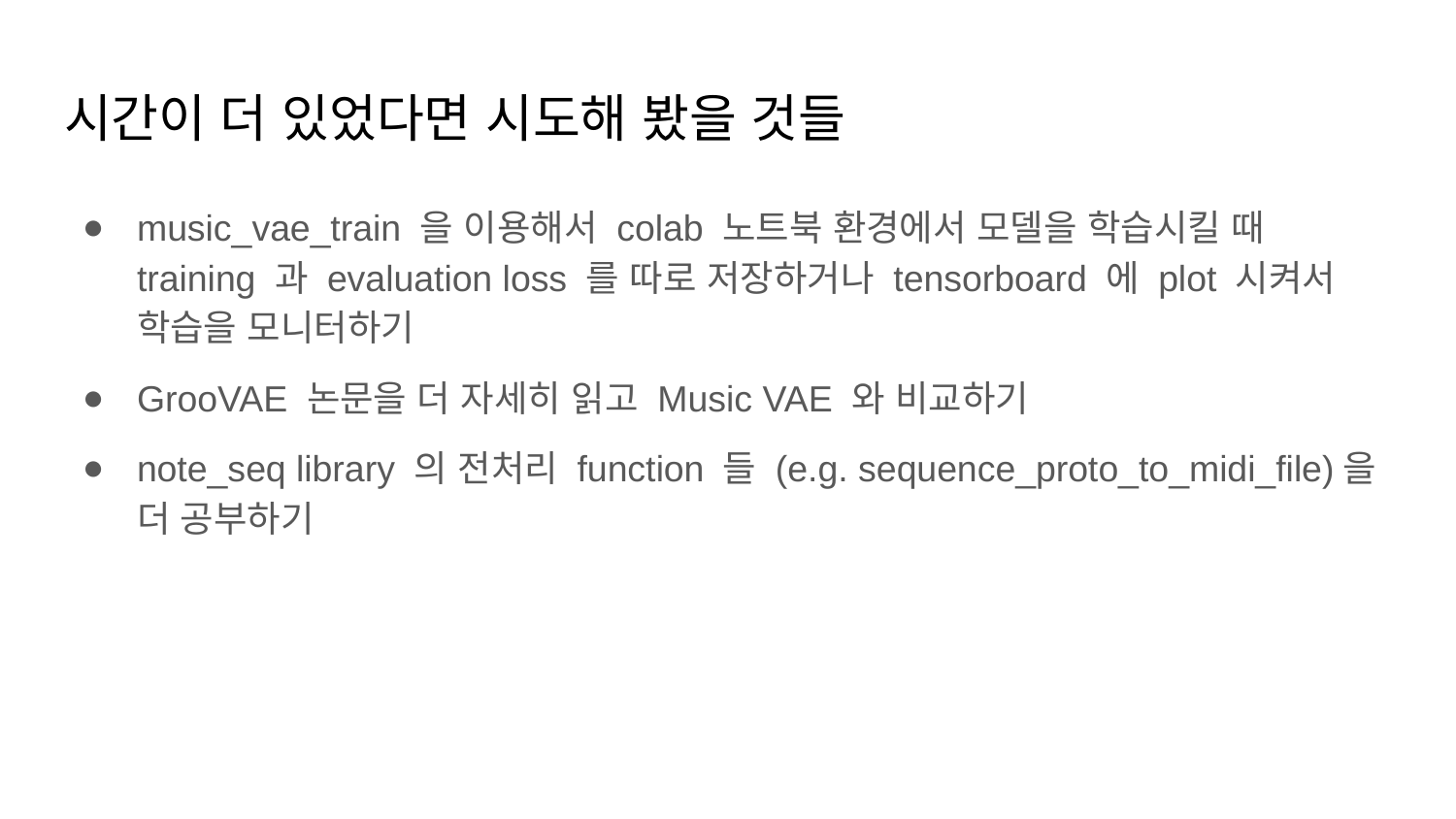

# 시간이 더 있었다면 시도해 봤을 것들
music_vae_train 을 이용해서 colab 노트북 환경에서 모델을 학습시킬 때 training 과 evaluation loss 를 따로 저장하거나 tensorboard 에 plot 시켜서 학습을 모니터하기
GrooVAE 논문을 더 자세히 읽고 Music VAE 와 비교하기
note_seq library 의 전처리 function 들 (e.g. sequence_proto_to_midi_file)을 더 공부하기